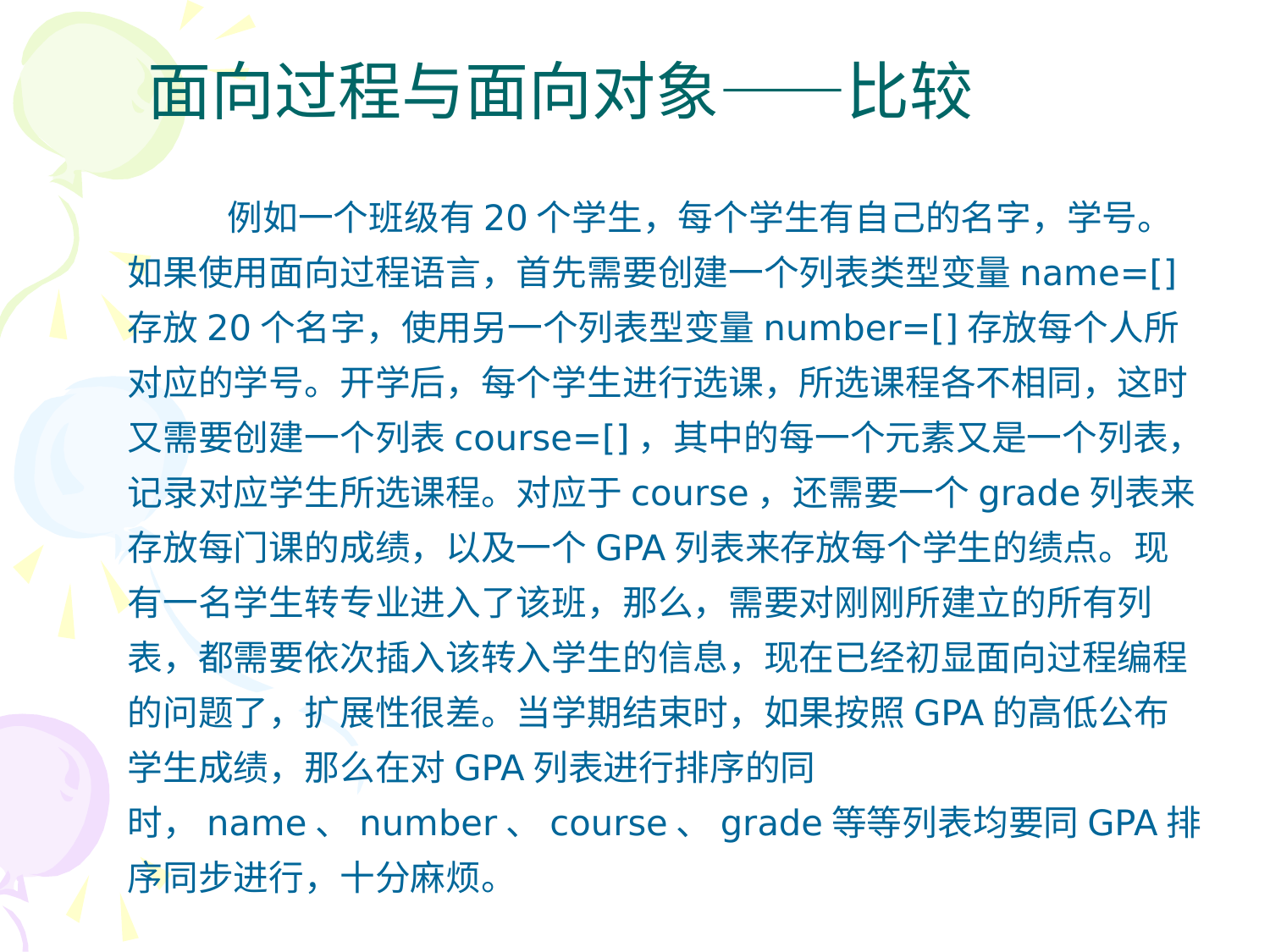

# 面向过程与面向对象——比较
例如一个班级有20个学生，每个学生有自己的名字，学号。如果使用面向过程语言，首先需要创建一个列表类型变量name=[]存放20个名字，使用另一个列表型变量number=[]存放每个人所对应的学号。开学后，每个学生进行选课，所选课程各不相同，这时又需要创建一个列表course=[]，其中的每一个元素又是一个列表，记录对应学生所选课程。对应于course，还需要一个grade列表来存放每门课的成绩，以及一个GPA列表来存放每个学生的绩点。现有一名学生转专业进入了该班，那么，需要对刚刚所建立的所有列表，都需要依次插入该转入学生的信息，现在已经初显面向过程编程的问题了，扩展性很差。当学期结束时，如果按照GPA的高低公布学生成绩，那么在对GPA列表进行排序的同时，name、number、course、grade等等列表均要同GPA排序同步进行，十分麻烦。